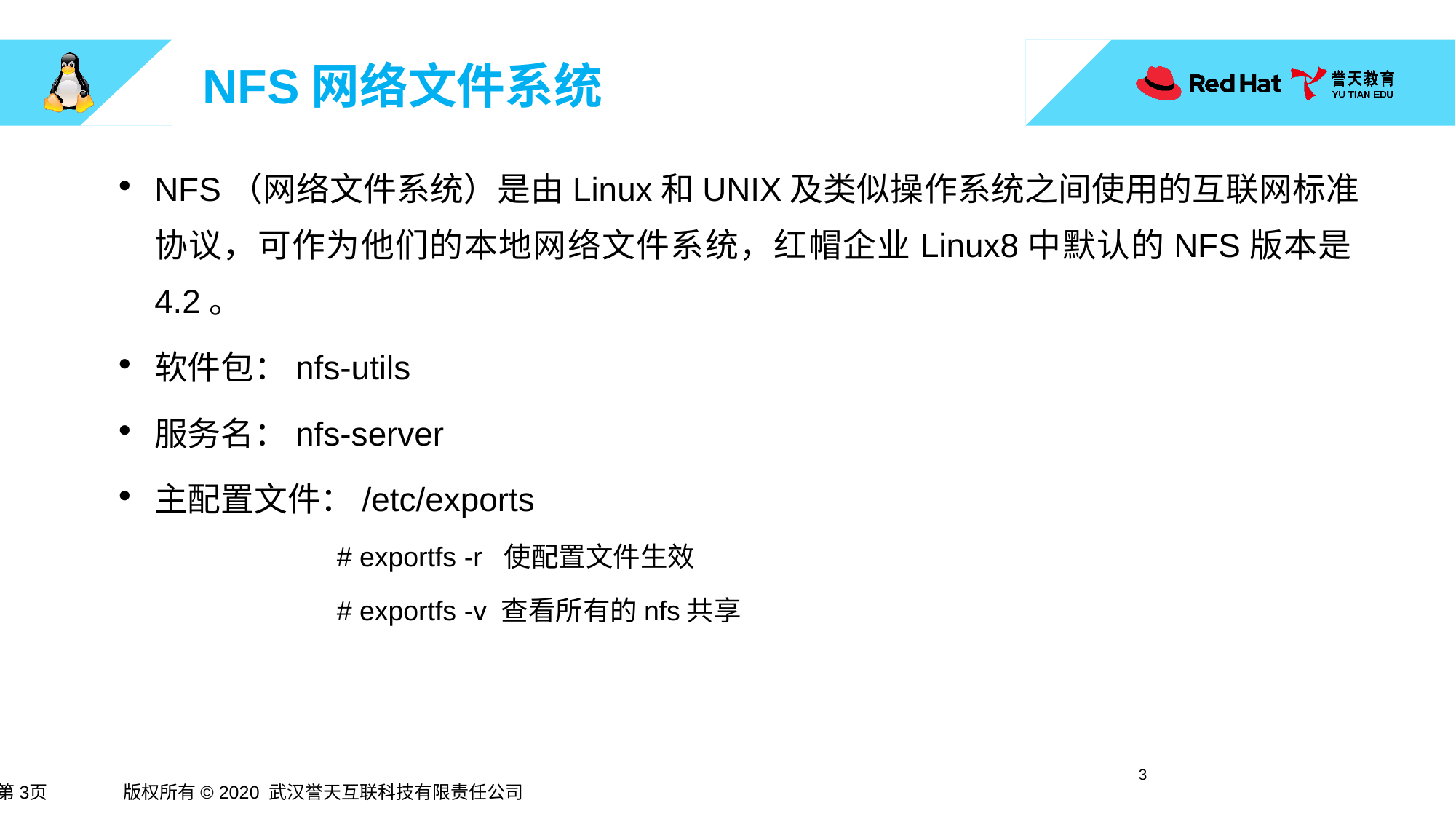

# NFS网络文件系统
NFS（网络文件系统）是由Linux和UNIX及类似操作系统之间使用的互联网标准协议，可作为他们的本地网络文件系统，红帽企业Linux8中默认的NFS版本是4.2。
软件包：nfs-utils
服务名：nfs-server
主配置文件：/etc/exports
		# exportfs -r  使配置文件生效
		# exportfs -v 查看所有的nfs共享

3